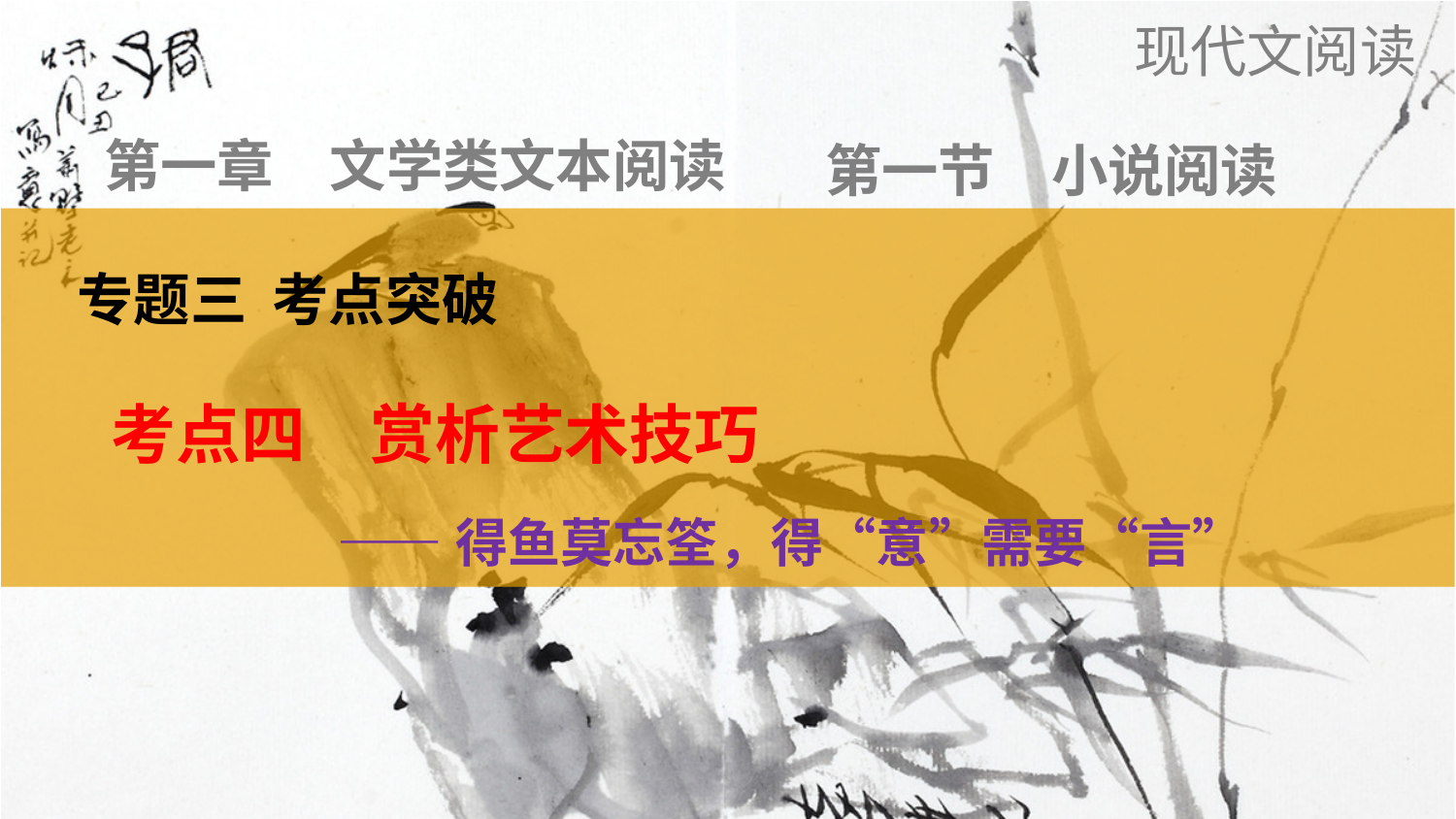

现代文阅读
第一节　小说阅读
第一章　文学类文本阅读
专题三  考点突破
考点四　赏析艺术技巧
                   ——得鱼莫忘筌，得“意”需要“言”